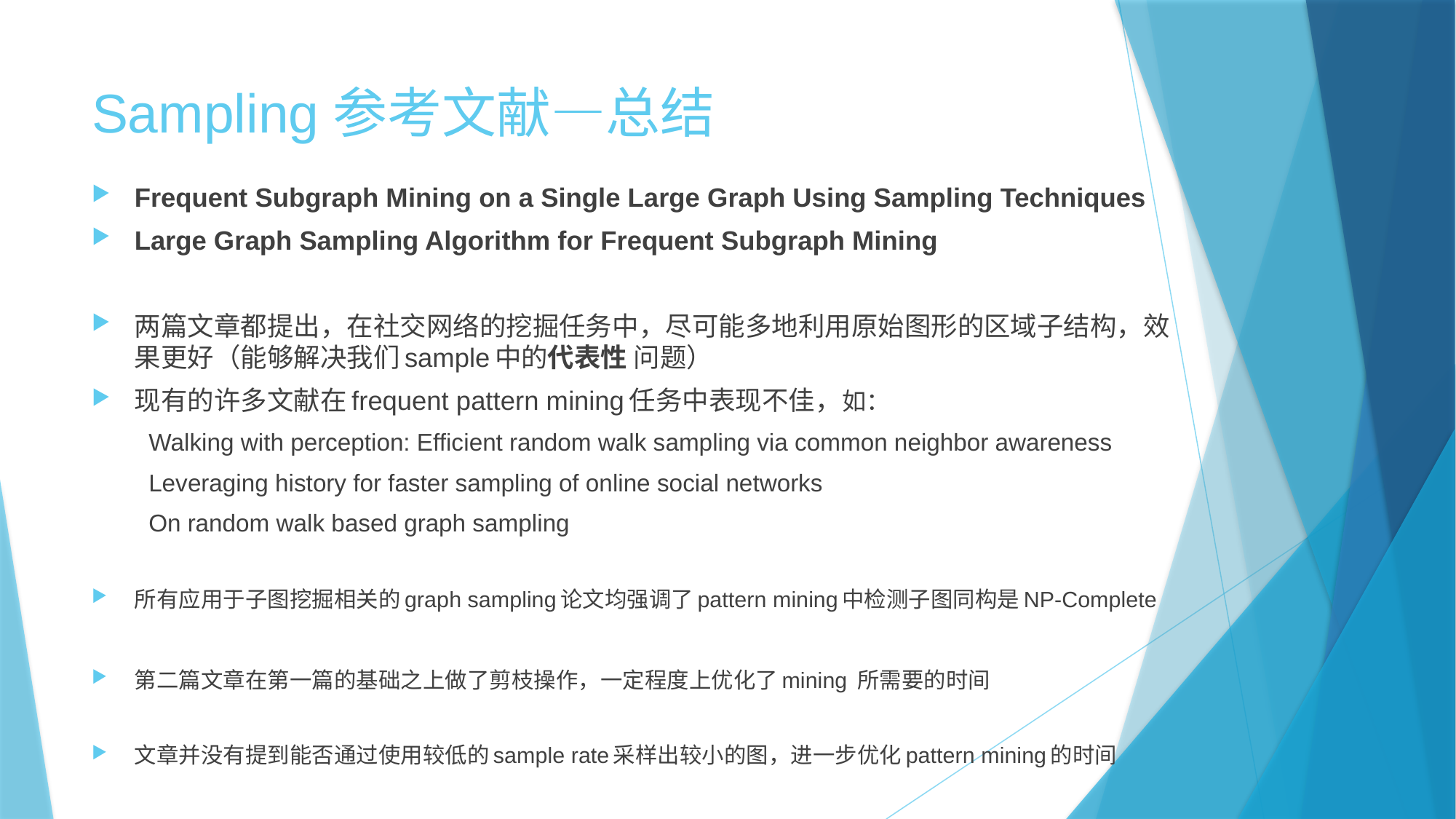

# Sampling参考文献—总结
Frequent Subgraph Mining on a Single Large Graph Using Sampling Techniques
Large Graph Sampling Algorithm for Frequent Subgraph Mining

两篇文章都提出，在社交网络的挖掘任务中，尽可能多地利用原始图形的区域子结构，效果更好（能够解决我们sample中的代表性 问题）
现有的许多文献在frequent pattern mining任务中表现不佳，如：
Walking with perception: Efficient random walk sampling via common neighbor awareness
Leveraging history for faster sampling of online social networks
On random walk based graph sampling

所有应用于子图挖掘相关的graph sampling论文均强调了pattern mining中检测子图同构是NP-Complete

第二篇文章在第一篇的基础之上做了剪枝操作，一定程度上优化了mining 所需要的时间

文章并没有提到能否通过使用较低的sample rate采样出较小的图，进一步优化pattern mining的时间